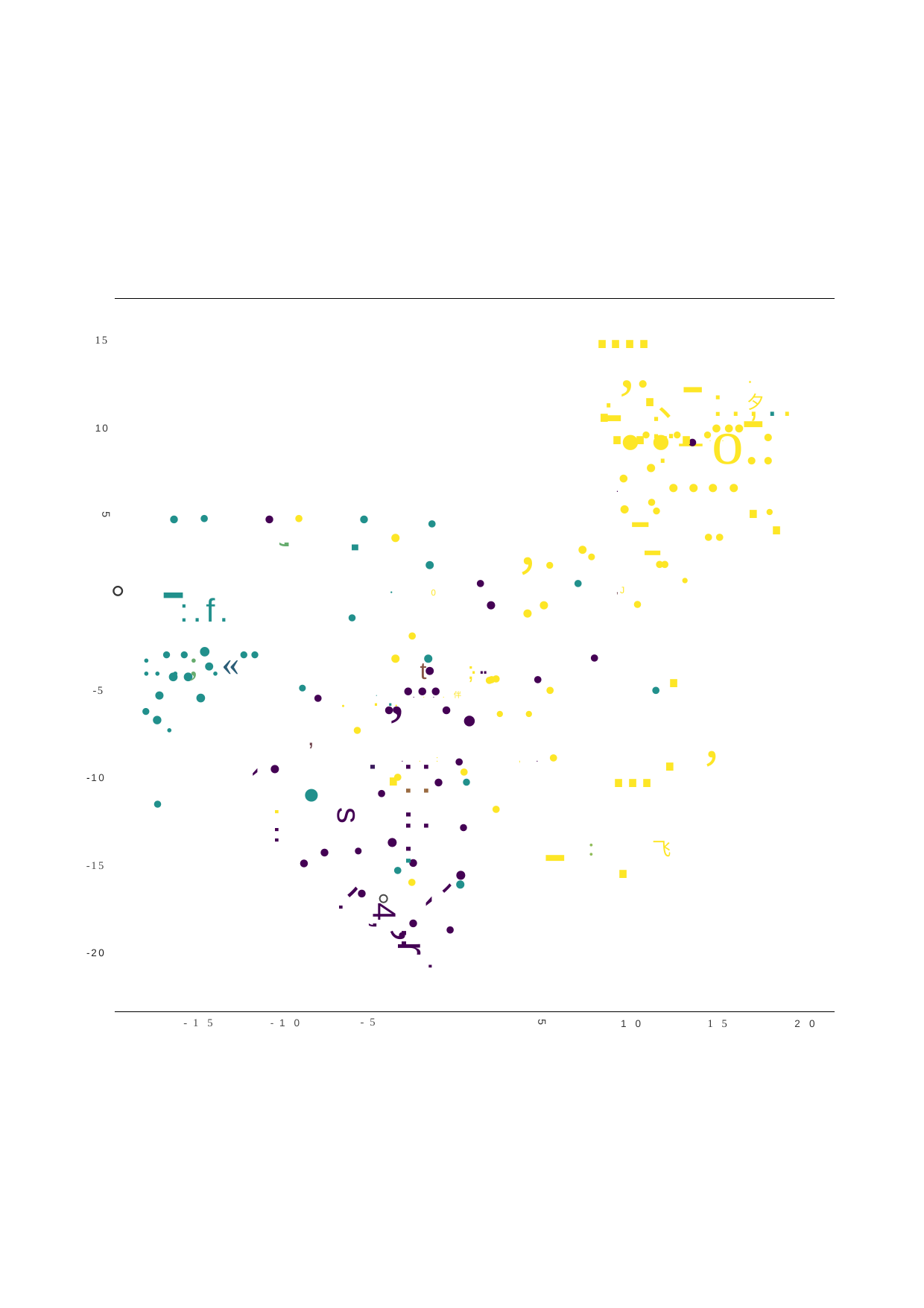

# .... ·- :._­

,. ••••·•o.:•-•
. -·....
15
....
-·.
·夕
·
、:.,...
.•.••．•
.•．,J．•
10
.．-..．.．..．...·，-：.飞
.．...．.．.
．．，．． ．．
．．．．．
5
．•	0	•．•
．
-··.
.,
．．．
．
。
:.f.
．••．
:.•.•;•.«••••.
．
．..,
．．．
．．
.,···. ·
t	;···
．
..:．,.．
-5
·
....
伴
．｀
: : .: .. .
s	. ..
．
-10
．．．． ．．。
．、．
． ．
-15
、｀，．
4,	.
.. ·
r
-20

-5
-15
15
-10
10
20
5